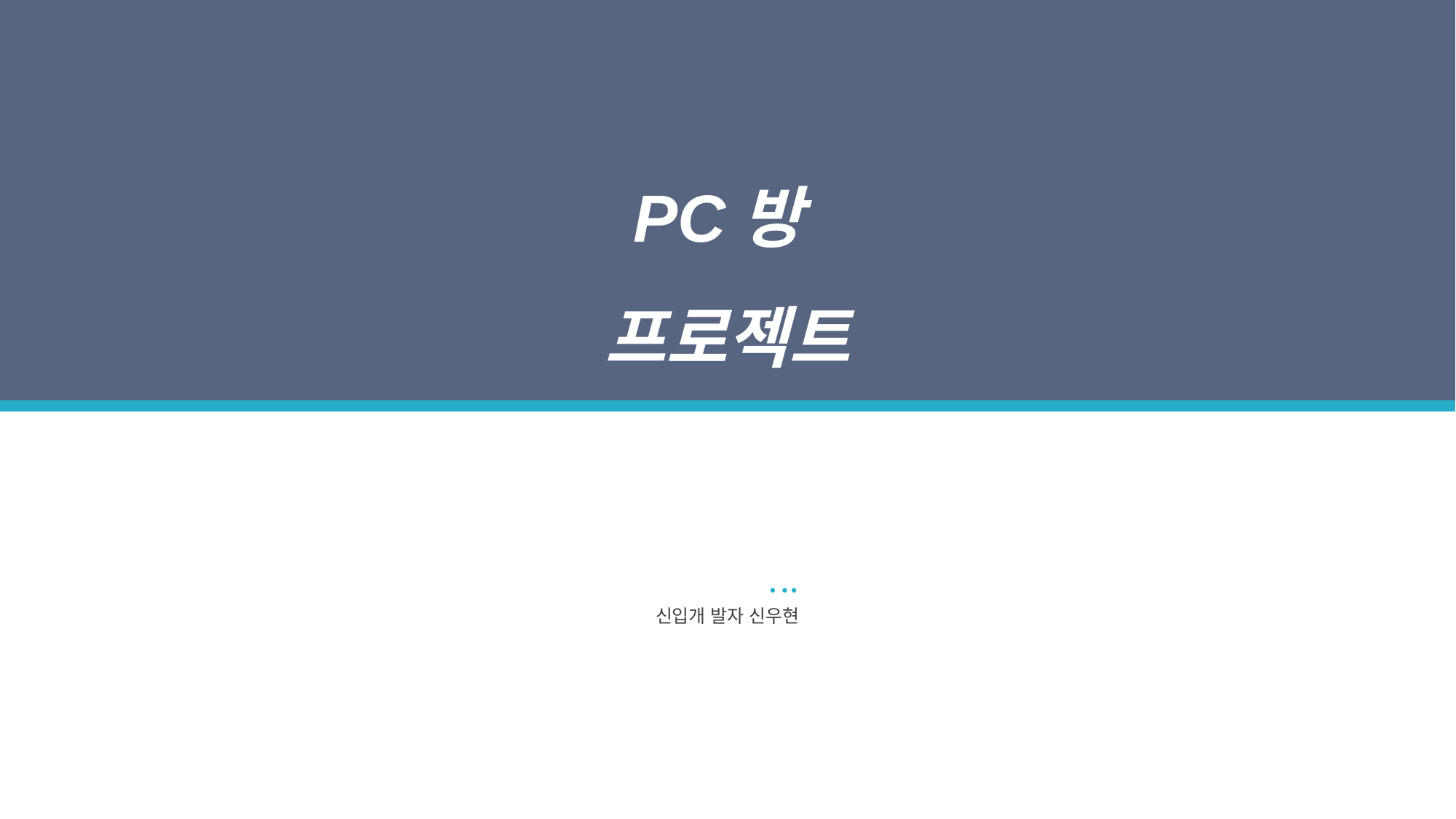

PC방
프로젝트
신입개 발자 신우현
●  ● ●